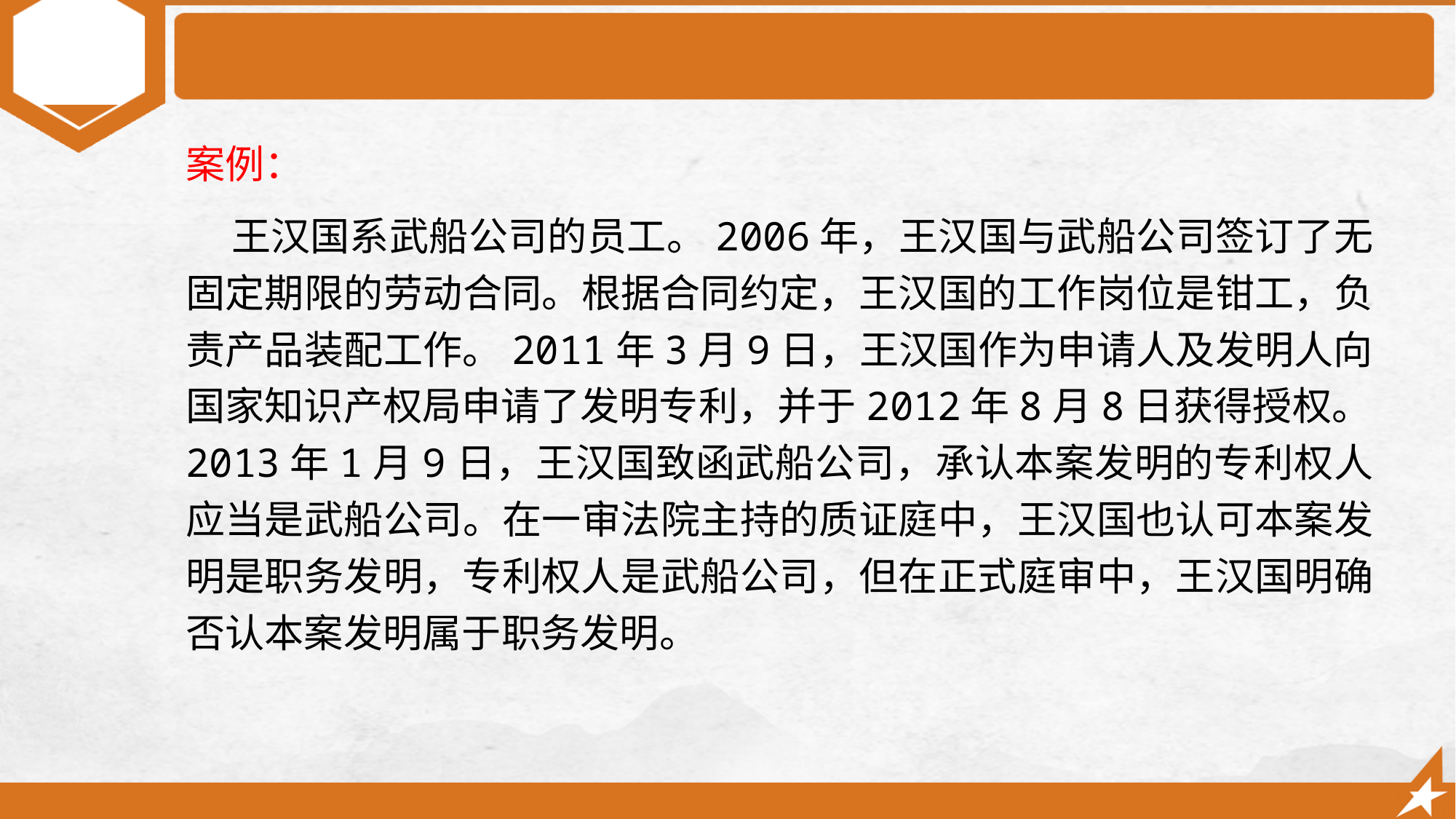

案例：
    王汉国系武船公司的员工。2006年，王汉国与武船公司签订了无固定期限的劳动合同。根据合同约定，王汉国的工作岗位是钳工，负责产品装配工作。2011年3月9日，王汉国作为申请人及发明人向国家知识产权局申请了发明专利，并于2012年8月8日获得授权。2013年1月9日，王汉国致函武船公司，承认本案发明的专利权人应当是武船公司。在一审法院主持的质证庭中，王汉国也认可本案发明是职务发明，专利权人是武船公司，但在正式庭审中，王汉国明确否认本案发明属于职务发明。